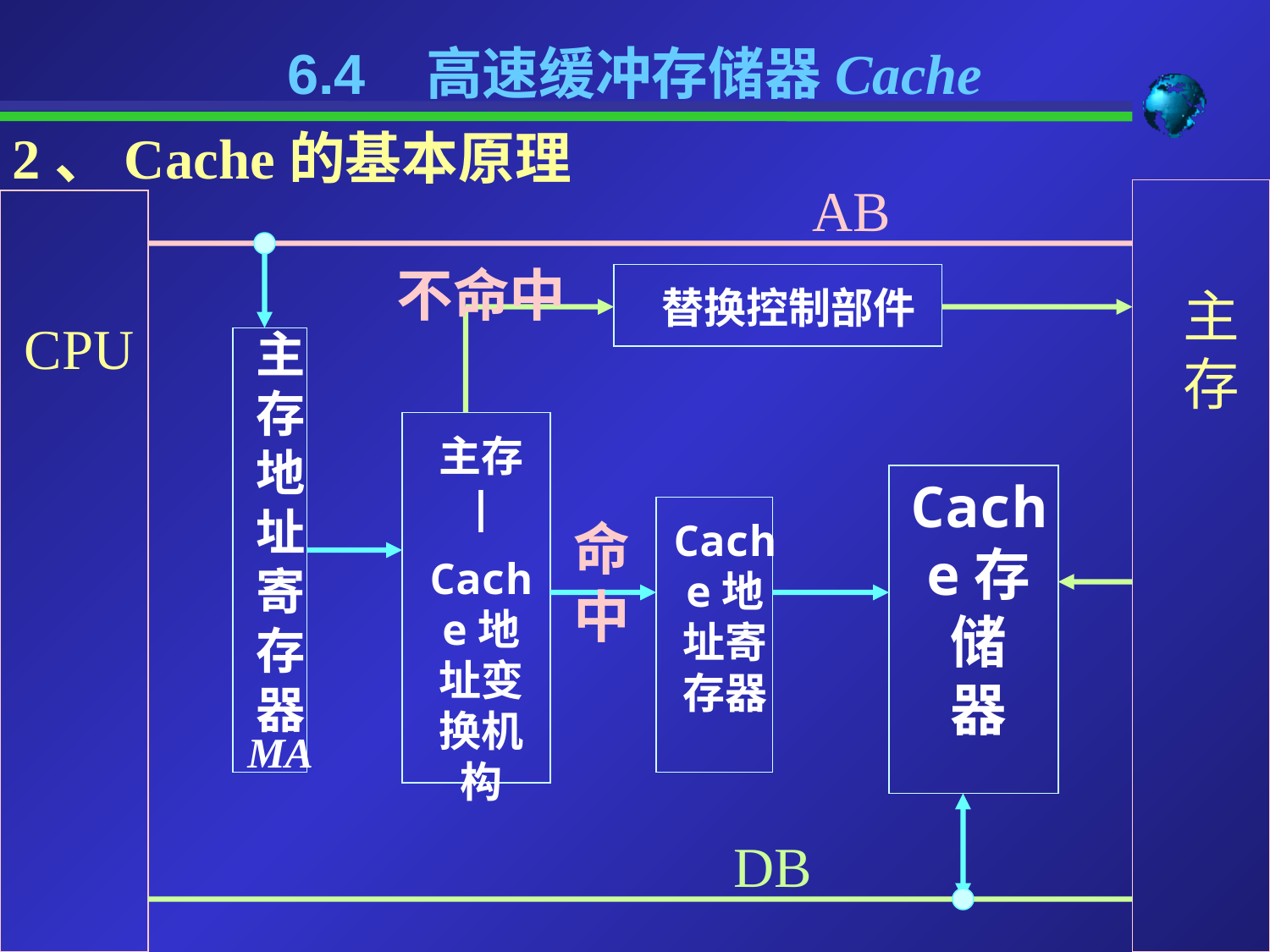

6.4   高速缓冲存储器Cache
2、Cache的基本原理
AB

不命中

替换控制部件
主存
CPU

主存地址寄存器

主存 |
Cache地址变换机构

Cache存
储
器

命中
Cache地址寄存器

MA

DB
55